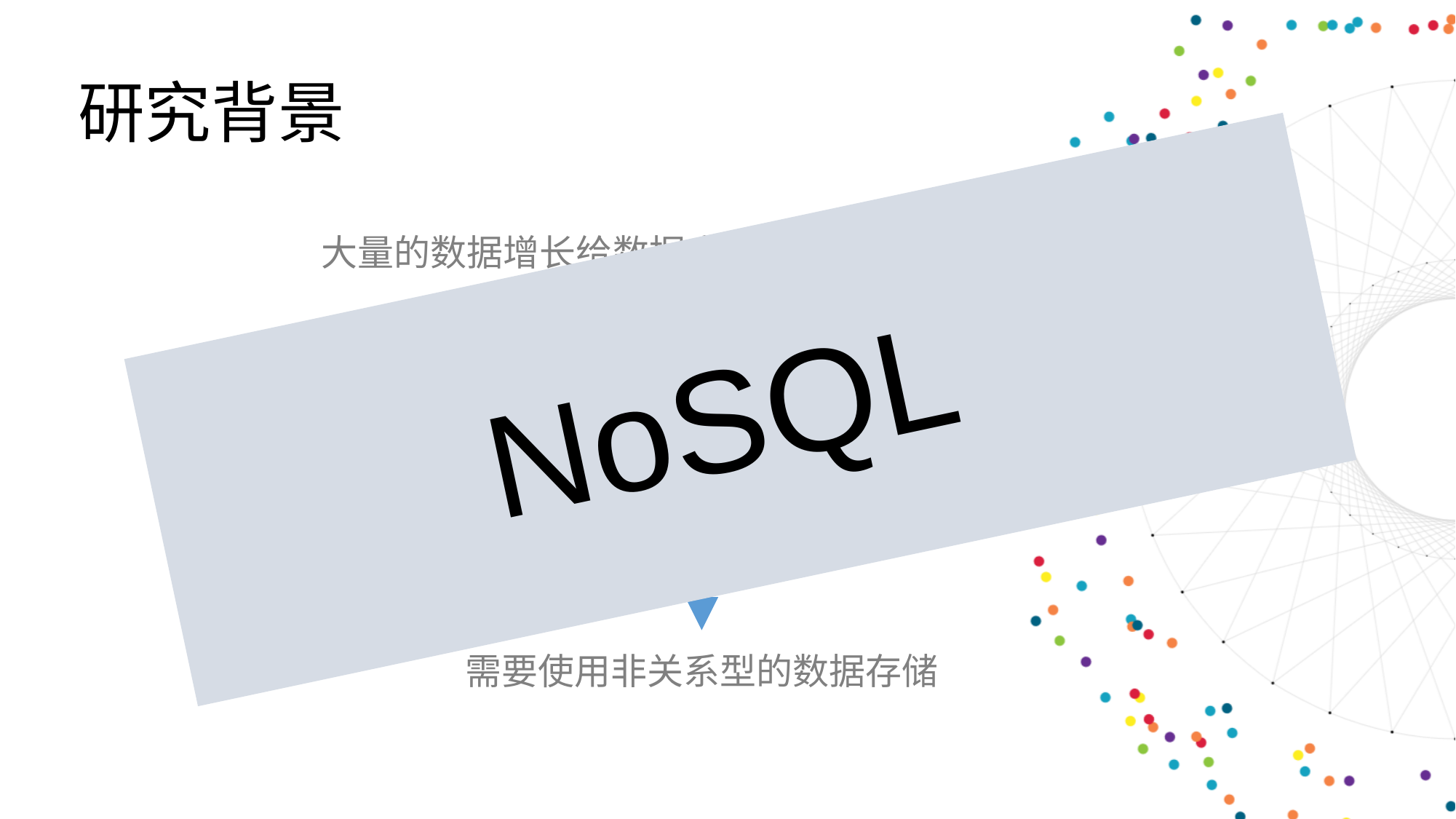

研究背景
大量的数据增长给数据库带来极大读写压力
NoSQL
传统关系型数据库不再适用
需要使用非关系型的数据存储